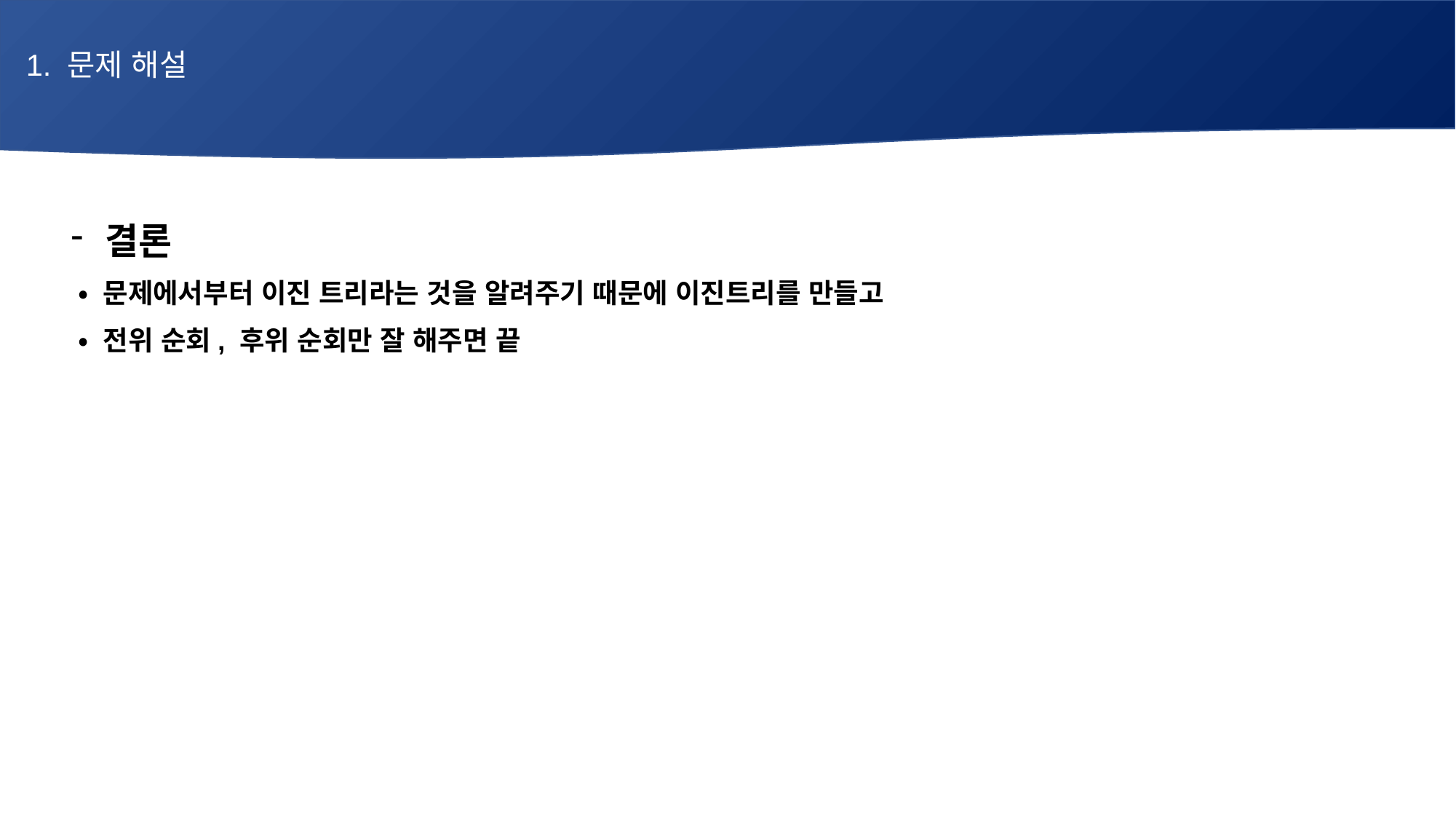

1. 문제 해설
# 매주 1 과제 LV2
결론
 • 문제에서부터 이진 트리라는 것을 알려주기 때문에 이진트리를 만들고
 • 전위 순회, 후위 순회만 잘 해주면 끝